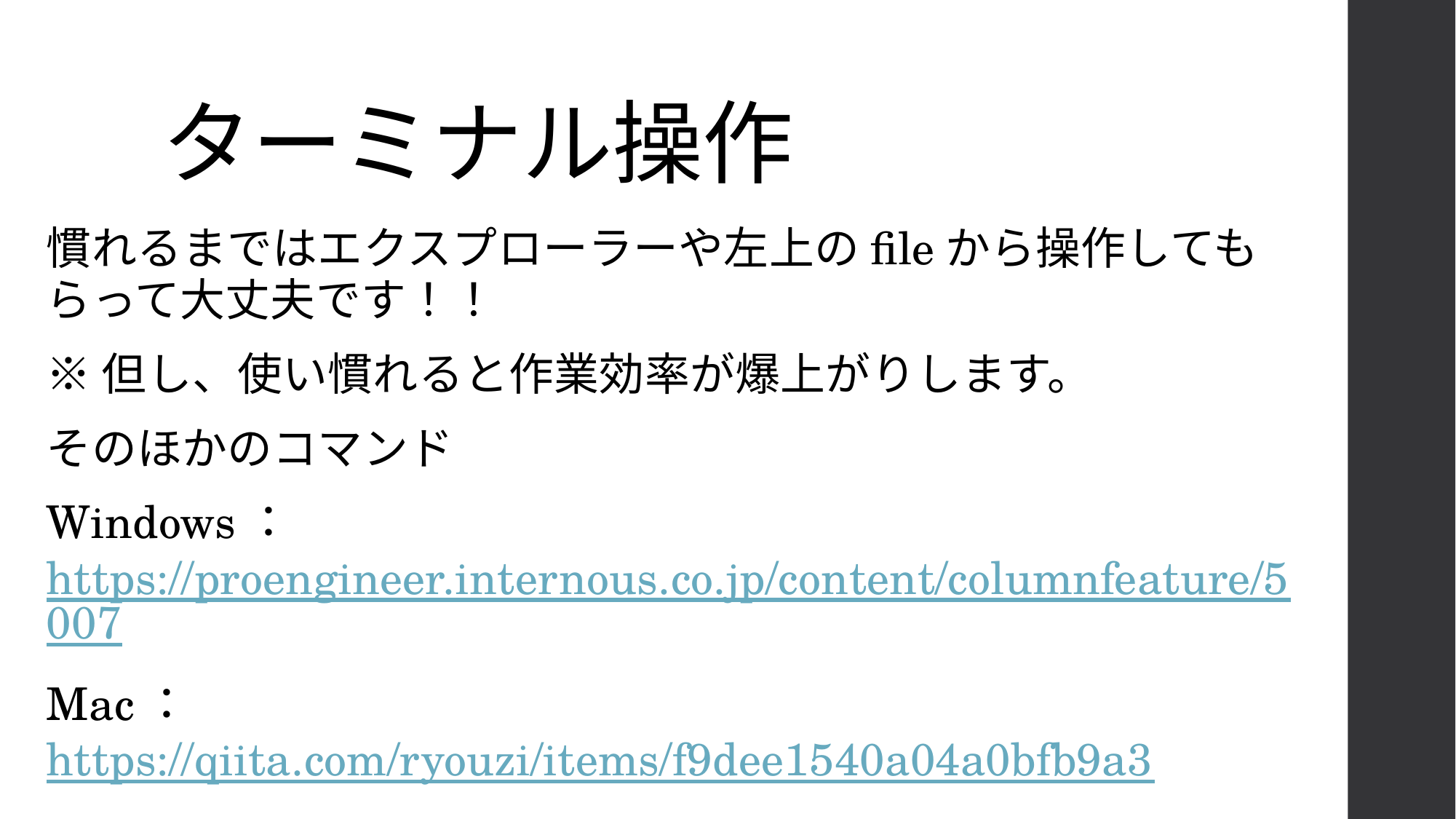

# ターミナル操作
慣れるまではエクスプローラーや左上のfileから操作してもらって大丈夫です！！
※但し、使い慣れると作業効率が爆上がりします。
そのほかのコマンド
Windows：https://proengineer.internous.co.jp/content/columnfeature/5007
Mac：https://qiita.com/ryouzi/items/f9dee1540a04a0bfb9a3